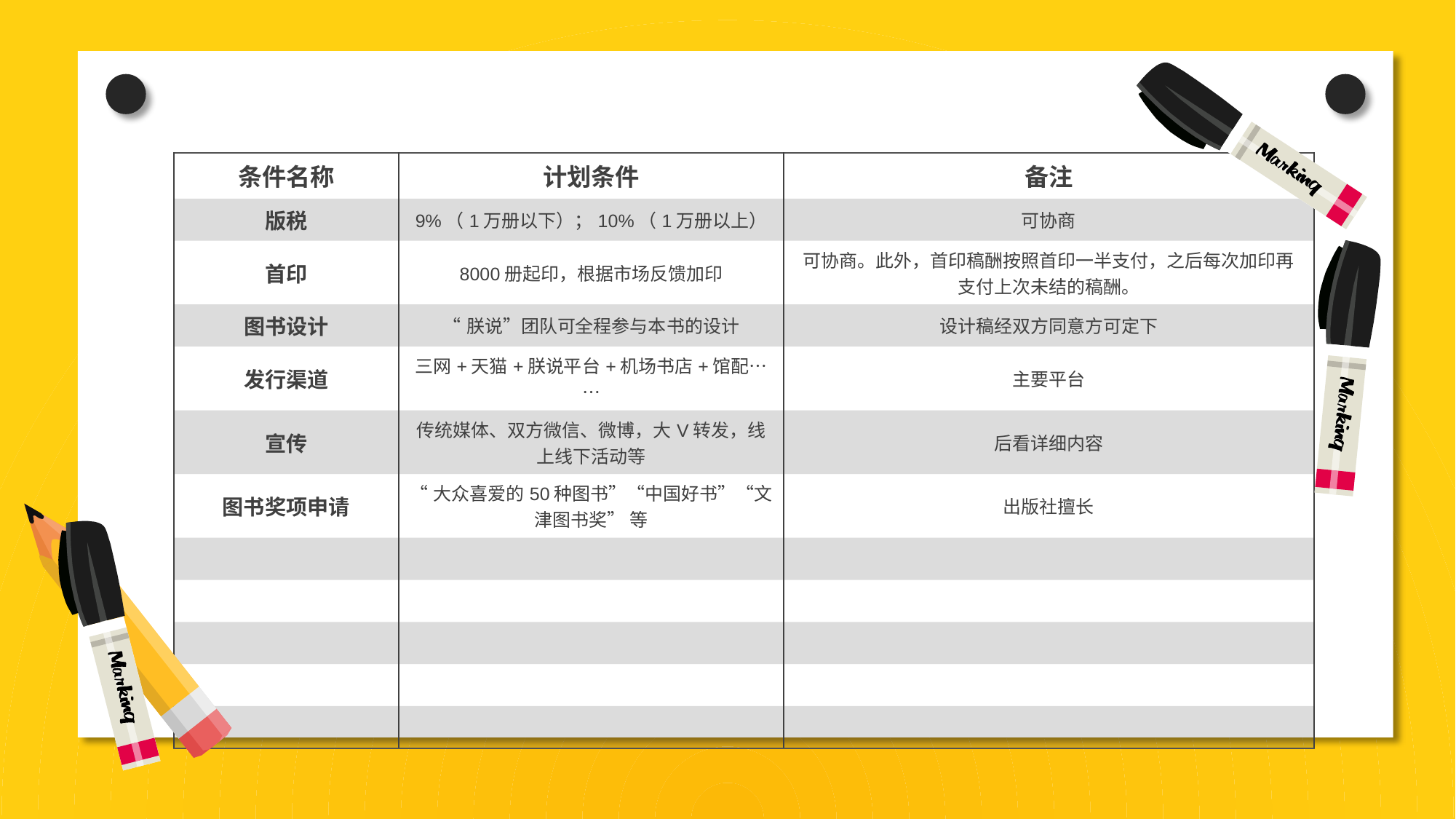

| 条件名称 | 计划条件 | 备注 |
| --- | --- | --- |
| 版税 | 9%（1万册以下）；10%（1万册以上） | 可协商 |
| 首印 | 8000册起印，根据市场反馈加印 | 可协商。此外，首印稿酬按照首印一半支付，之后每次加印再支付上次未结的稿酬。 |
| 图书设计 | “朕说”团队可全程参与本书的设计 | 设计稿经双方同意方可定下 |
| 发行渠道 | 三网+天猫+朕说平台+机场书店+馆配…… | 主要平台 |
| 宣传 | 传统媒体、双方微信、微博，大V转发，线上线下活动等 | 后看详细内容 |
| 图书奖项申请 | “大众喜爱的50种图书”“中国好书”“文津图书奖” 等 | 出版社擅长 |
|  |  |  |
|  |  |  |
|  |  |  |
|  |  |  |
|  |  |  |